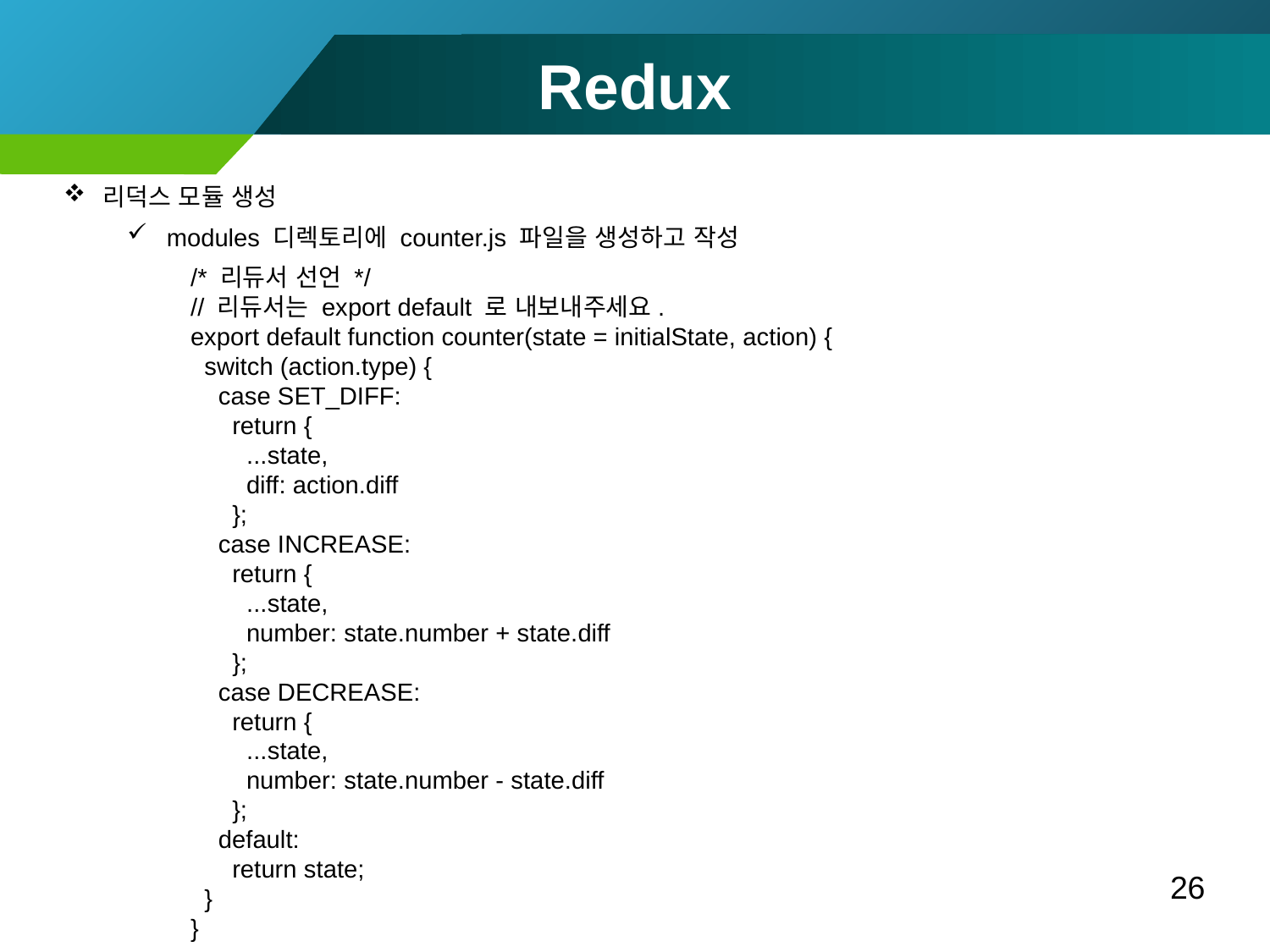

Redux
리덕스 모듈 생성
modules 디렉토리에 counter.js 파일을 생성하고 작성
/* 리듀서 선언 */
// 리듀서는 export default 로 내보내주세요.
export default function counter(state = initialState, action) {
  switch (action.type) {
    case SET_DIFF:
      return {
        ...state,
        diff: action.diff
      };
    case INCREASE:
      return {
        ...state,
        number: state.number + state.diff
      };
    case DECREASE:
      return {
        ...state,
        number: state.number - state.diff
      };
    default:
      return state;
  }
}
26